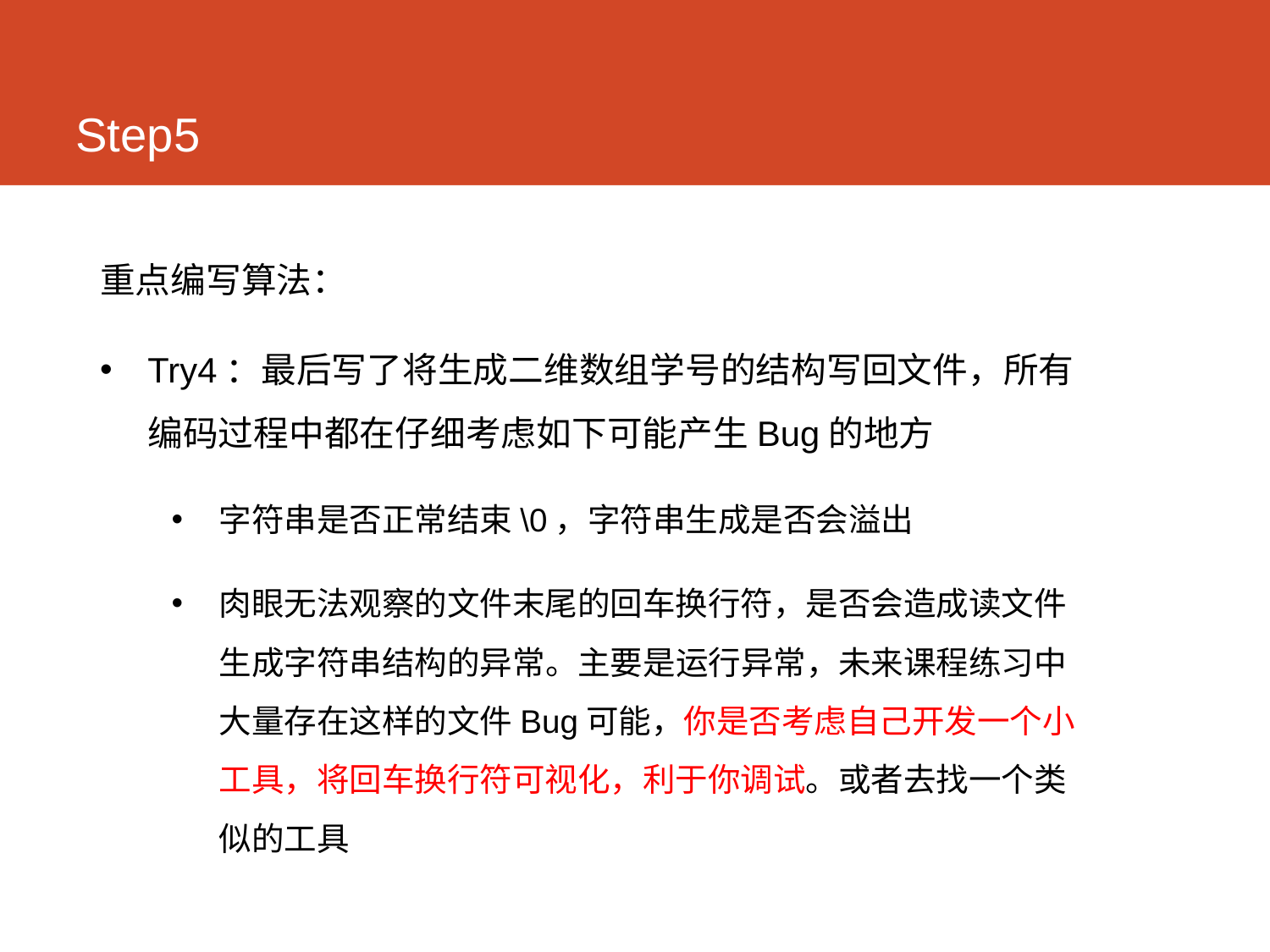

# Step5
重点编写算法：
Try4：最后写了将生成二维数组学号的结构写回文件，所有编码过程中都在仔细考虑如下可能产生Bug的地方
字符串是否正常结束\0，字符串生成是否会溢出
肉眼无法观察的文件末尾的回车换行符，是否会造成读文件生成字符串结构的异常。主要是运行异常，未来课程练习中大量存在这样的文件Bug可能，你是否考虑自己开发一个小工具，将回车换行符可视化，利于你调试。或者去找一个类似的工具